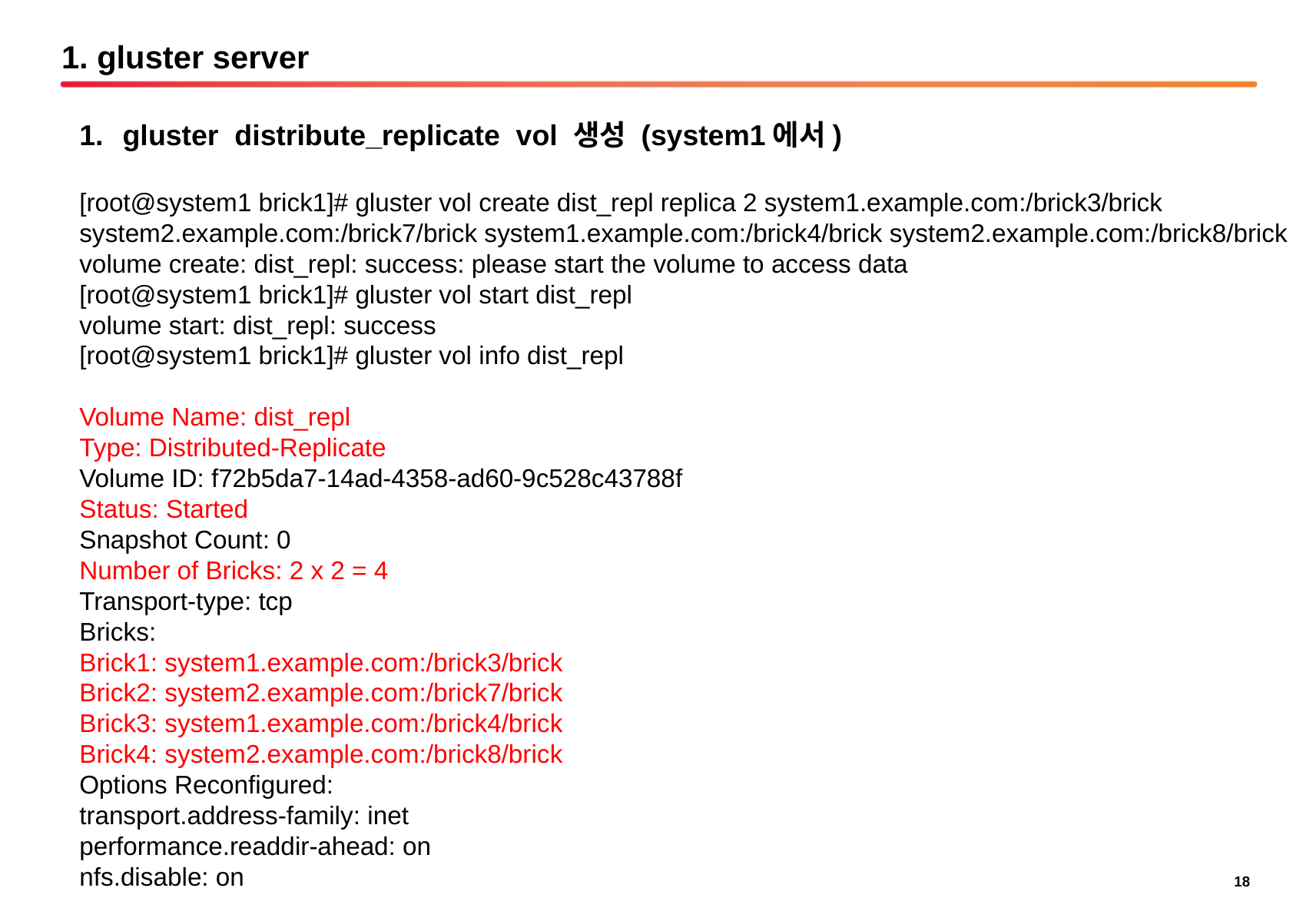

# 1. gluster server
gluster  distribute_replicate  vol 생성 (system1에서)

[root@system1 brick1]# gluster vol create dist_repl replica 2 system1.example.com:/brick3/brick system2.example.com:/brick7/brick system1.example.com:/brick4/brick system2.example.com:/brick8/brick
volume create: dist_repl: success: please start the volume to access data
[root@system1 brick1]# gluster vol start dist_repl
volume start: dist_repl: success
[root@system1 brick1]# gluster vol info dist_repl

Volume Name: dist_repl
Type: Distributed-Replicate
Volume ID: f72b5da7-14ad-4358-ad60-9c528c43788f
Status: Started
Snapshot Count: 0
Number of Bricks: 2 x 2 = 4
Transport-type: tcp
Bricks:
Brick1: system1.example.com:/brick3/brick
Brick2: system2.example.com:/brick7/brick
Brick3: system1.example.com:/brick4/brick
Brick4: system2.example.com:/brick8/brick
Options Reconfigured:
transport.address-family: inet
performance.readdir-ahead: on
nfs.disable: on